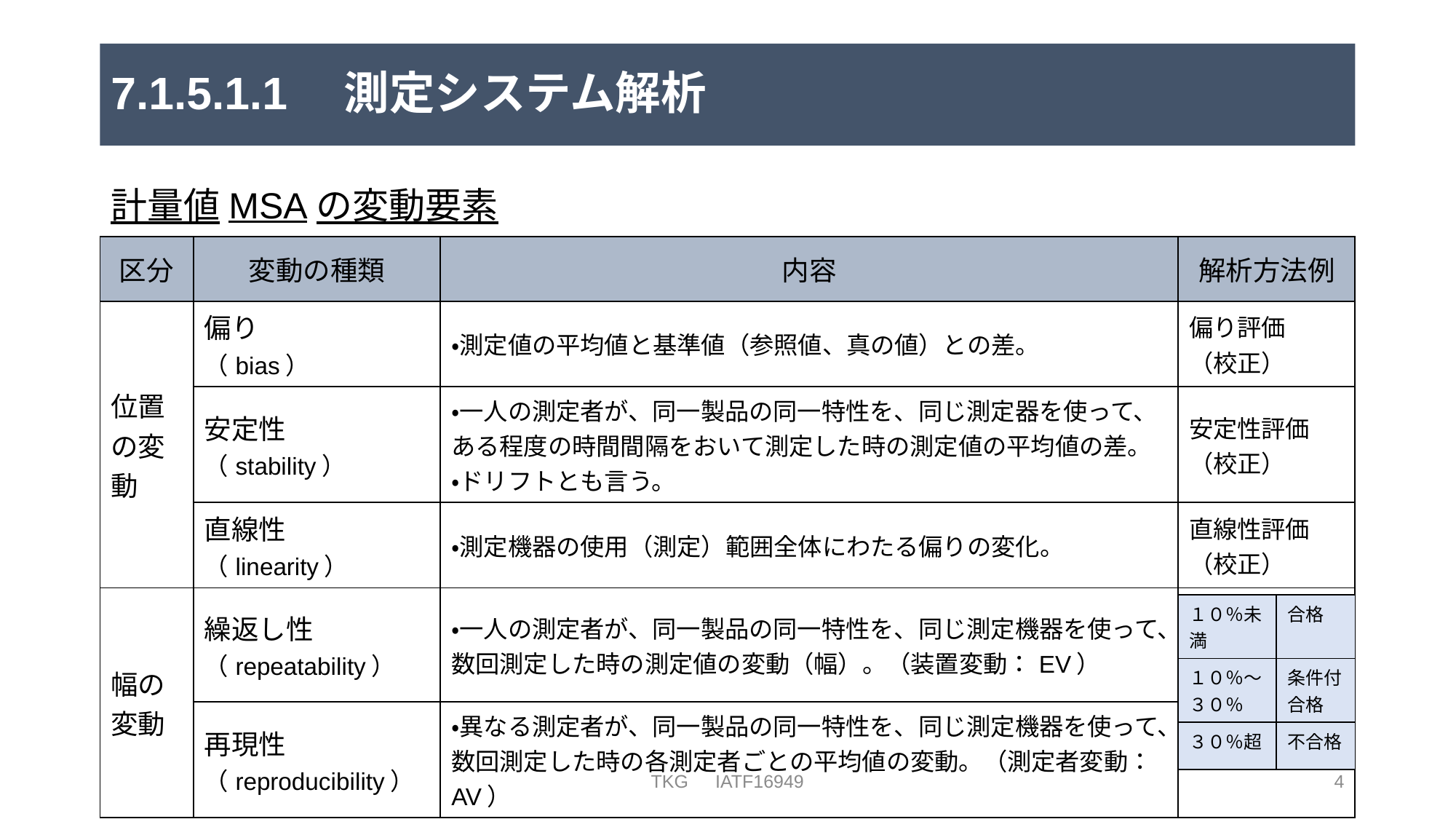

# 7.1.5.1.1　測定システム解析
計量値MSAの変動要素

| 区分 | 変動の種類 | 内容 | 解析方法例 |
| --- | --- | --- | --- |
| 位置の変動 | 偏り （bias） | ・測定値の平均値と基準値（参照値、真の値）との差。 | 偏り評価 （校正） |
|  | 安定性 （stability） | ・一人の測定者が、同一製品の同一特性を、同じ測定器を使って、ある程度の時間間隔をおいて測定した時の測定値の平均値の差。 ・ドリフトとも言う。 | 安定性評価 （校正） |
|  | 直線性 （linearity） | ・測定機器の使用（測定）範囲全体にわたる偏りの変化。 | 直線性評価 （校正） |
| 幅の変動 | 繰返し性 （repeatability） | ・一人の測定者が、同一製品の同一特性を、同じ測定機器を使って、数回測定した時の測定値の変動（幅）。（装置変動：EV） | ％ＧＲＲ |
|  | 再現性 （reproducibility） | ・異なる測定者が、同一製品の同一特性を、同じ測定機器を使って、数回測定した時の各測定者ごとの平均値の変動。（測定者変動：AV） |  |
| １０％未満 | 合格 |
| --- | --- |
| １０％～ ３０％ | 条件付合格 |
| ３０％超 | 不合格 |
TKG　IATF16949
4